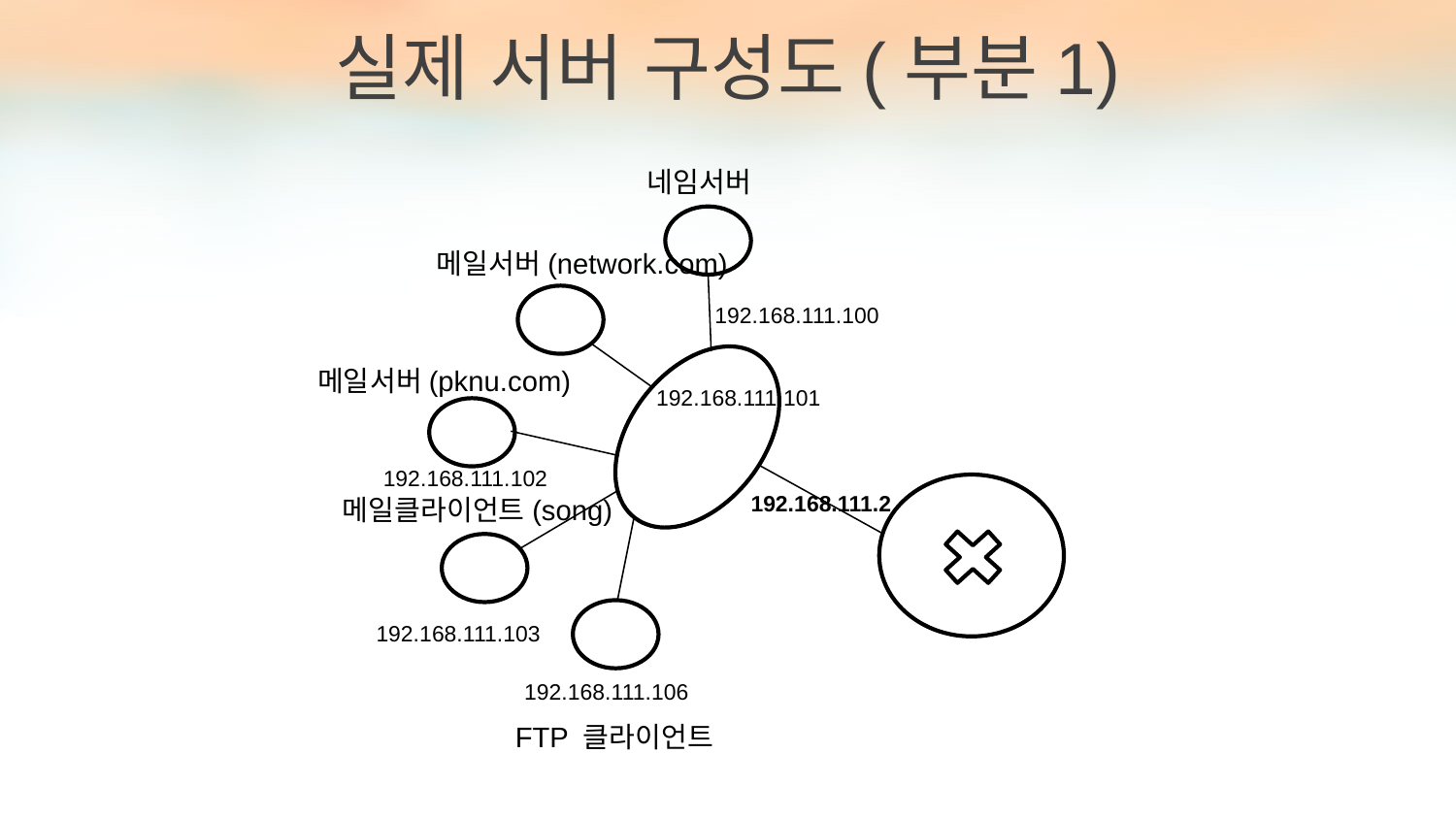

실제 서버 구성도(부분1)
네임서버

메일서버(network.com)

192.168.111.100

메일서버(pknu.com)
192.168.111.101

192.168.111.102

192.168.111.2
메일클라이언트(song)

192.168.111.103
192.168.111.106
FTP 클라이언트